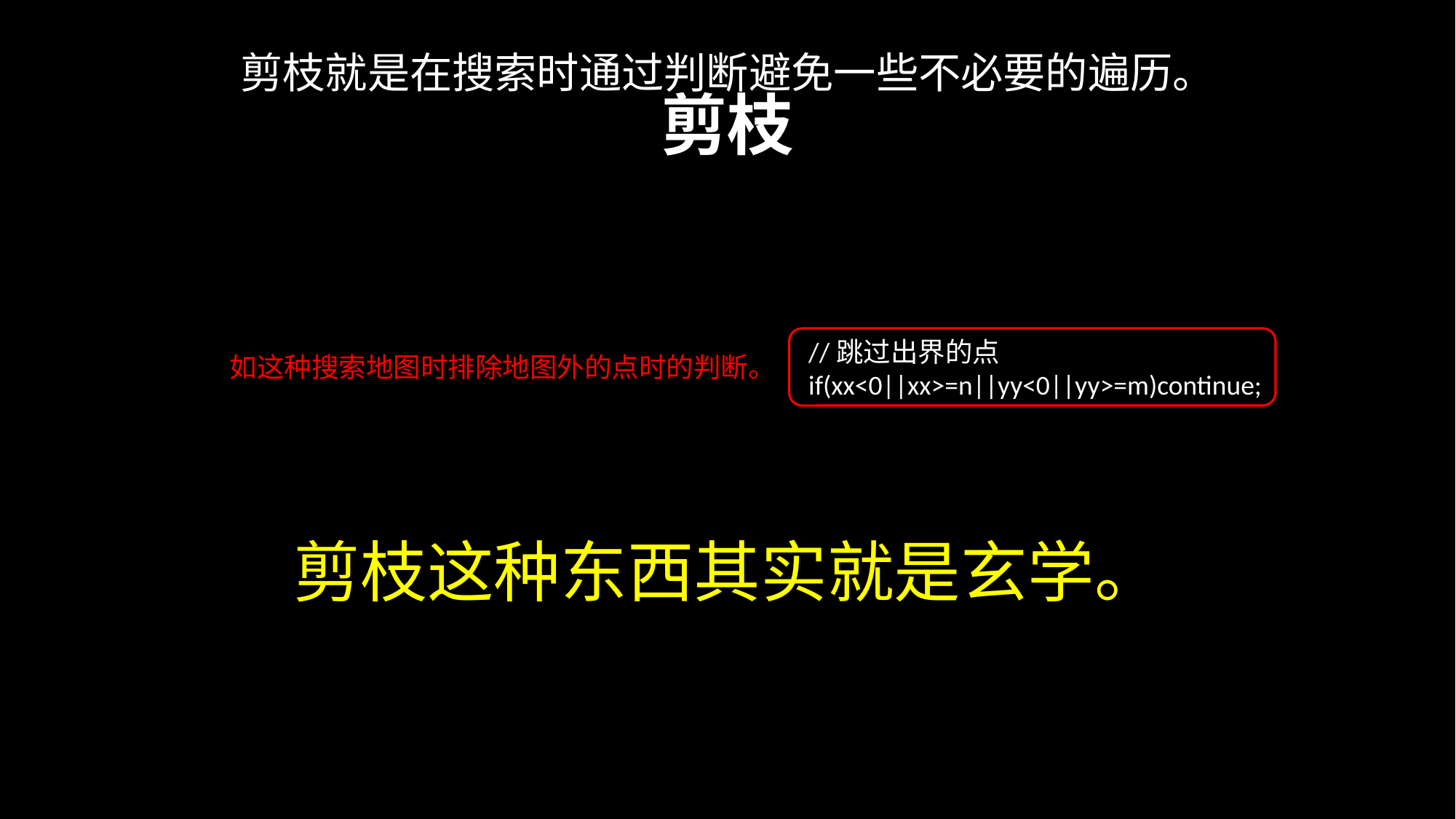

剪枝
剪枝就是在搜索时通过判断避免一些不必要的遍历。

 //跳过出界的点
 if(xx<0||xx>=n||yy<0||yy>=m)continue;
如这种搜索地图时排除地图外的点时的判断。
剪枝这种东西其实就是玄学。